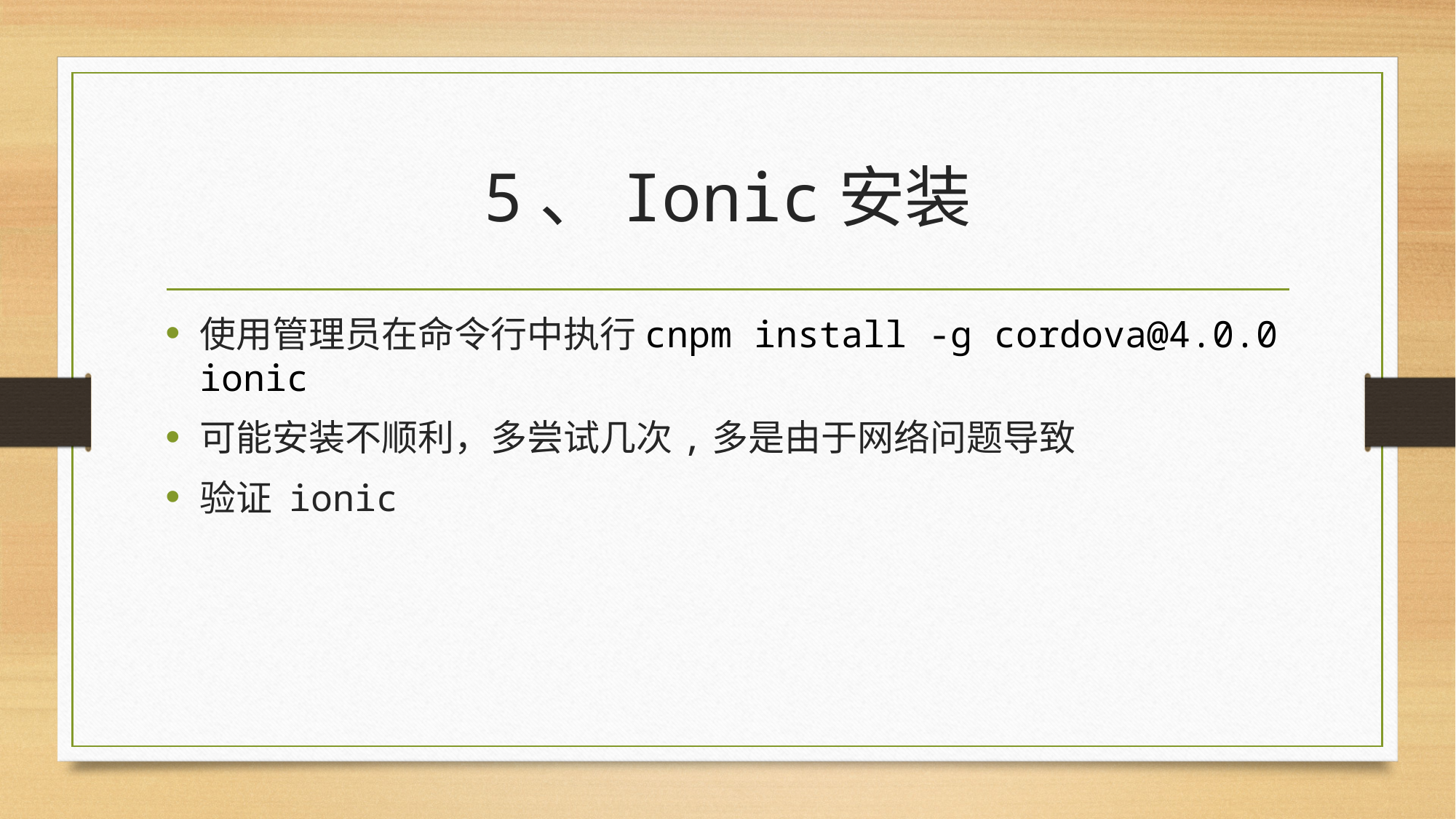

# 5、Ionic安装
使用管理员在命令行中执行cnpm install -g cordova@4.0.0 ionic
可能安装不顺利，多尝试几次,多是由于网络问题导致
验证 ionic